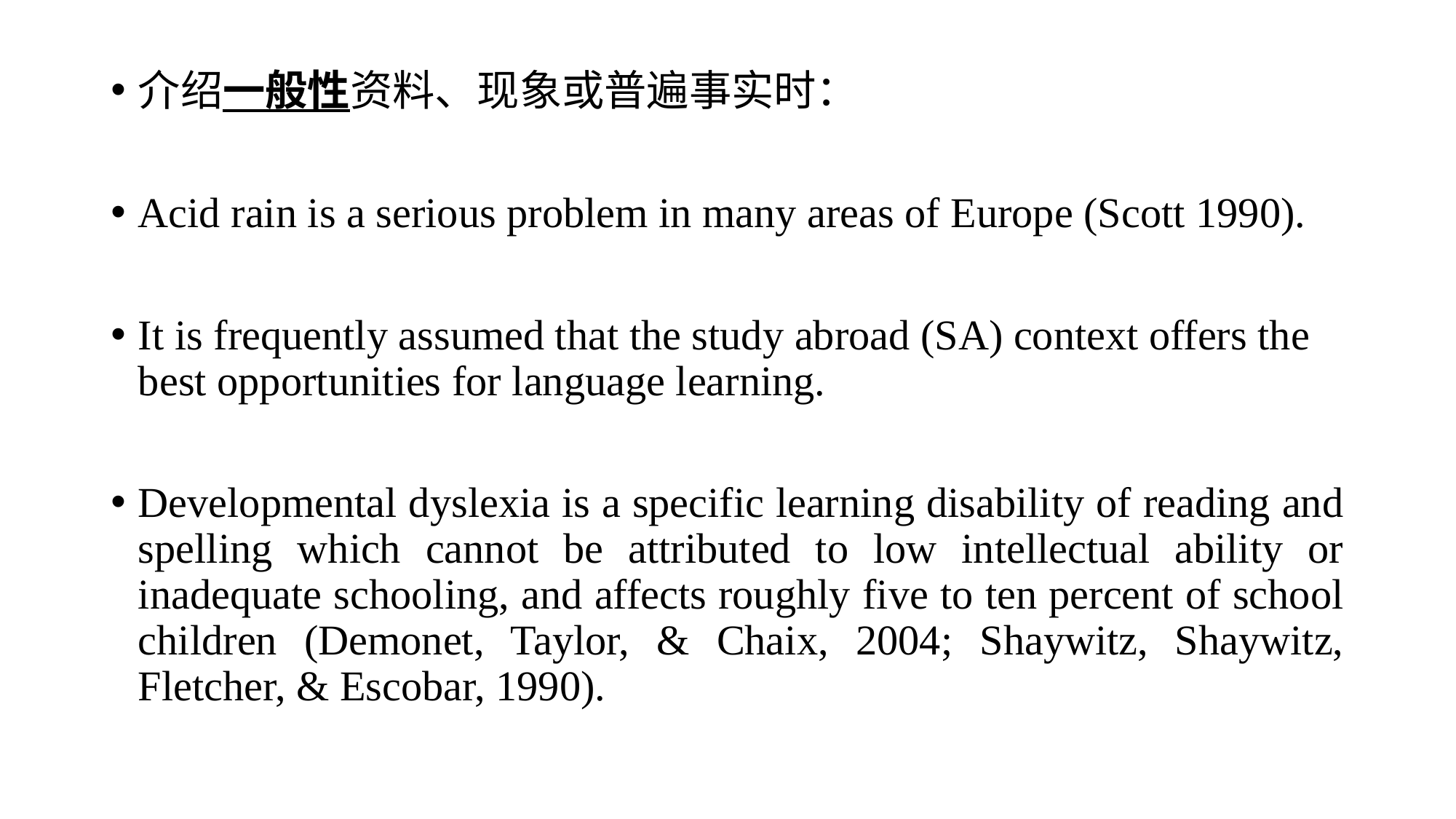

介绍一般性资料、现象或普遍事实时：

Acid rain is a serious problem in many areas of Europe (Scott 1990).

It is frequently assumed that the study abroad (SA) context offers the best opportunities for language learning.

Developmental dyslexia is a specific learning disability of reading and spelling which cannot be attributed to low intellectual ability or inadequate schooling, and affects roughly five to ten percent of school children (Demonet, Taylor, & Chaix, 2004; Shaywitz, Shaywitz, Fletcher, & Escobar, 1990).